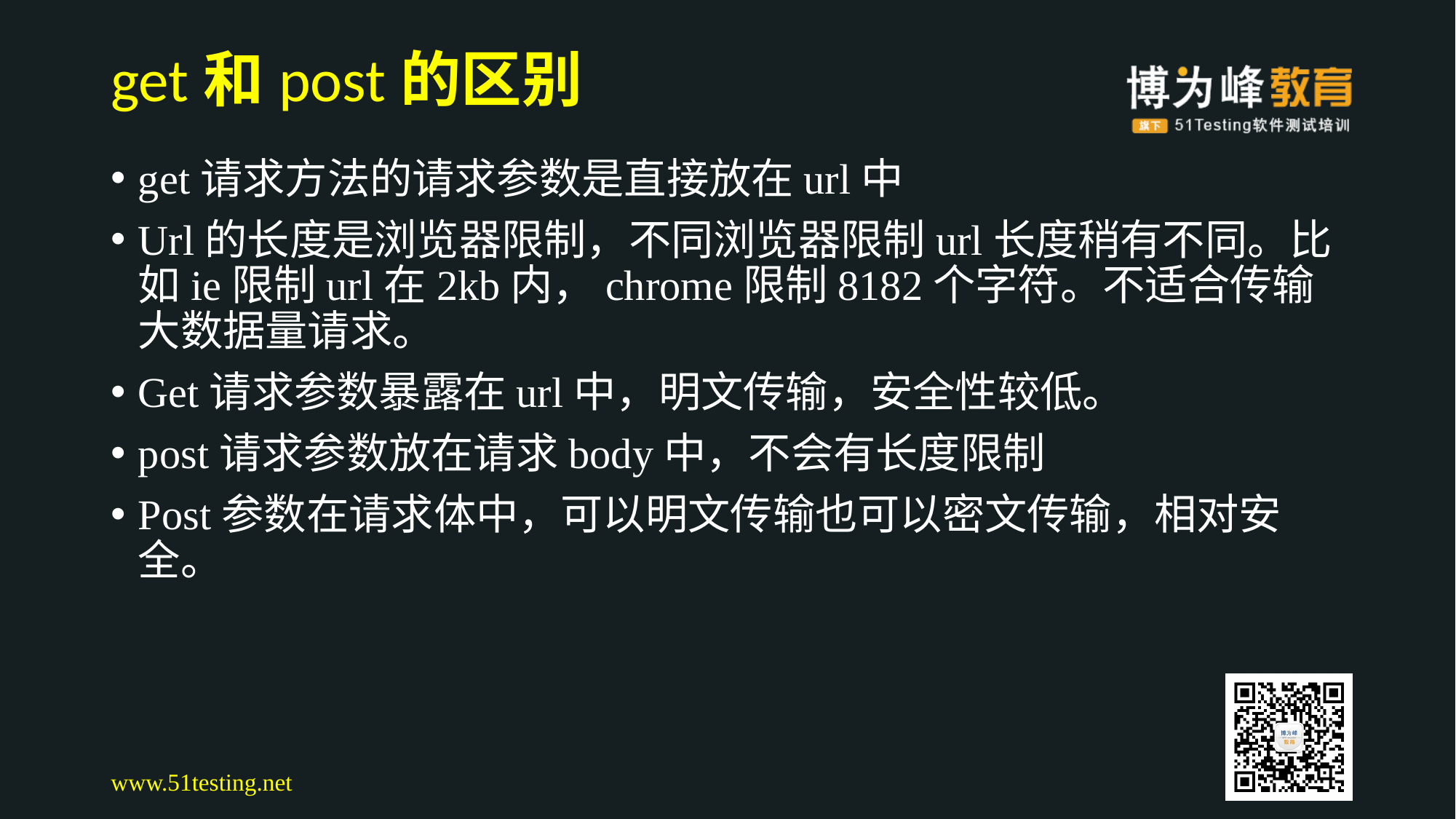

# get和post的区别
get请求方法的请求参数是直接放在url中
Url的长度是浏览器限制，不同浏览器限制url长度稍有不同。比如ie限制url在2kb内，chrome限制8182个字符。不适合传输大数据量请求。
Get请求参数暴露在url中，明文传输，安全性较低。
post请求参数放在请求body中，不会有长度限制
Post参数在请求体中，可以明文传输也可以密文传输，相对安全。
www.51testing.net